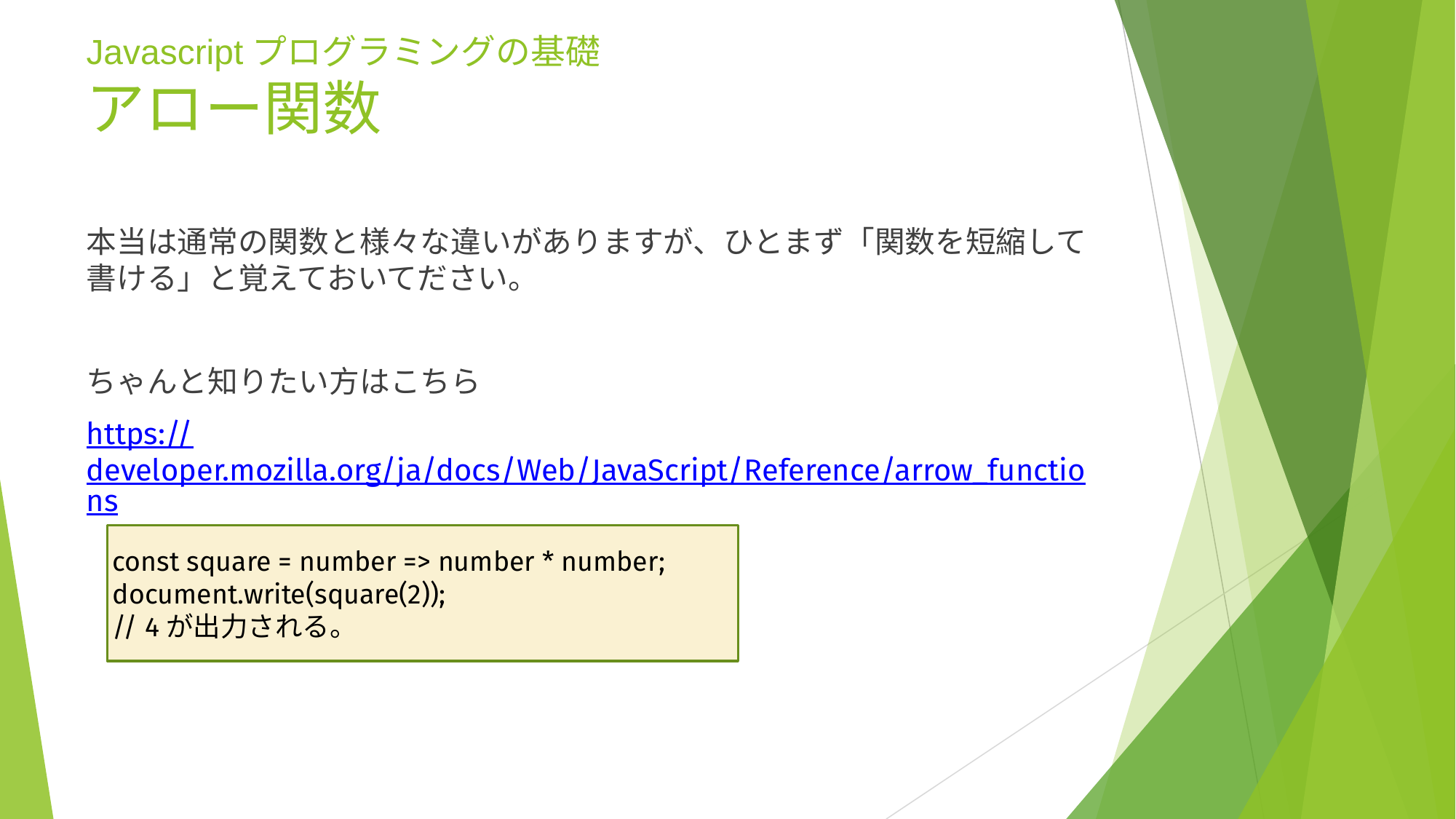

# Javascriptプログラミングの基礎 アロー関数

本当は通常の関数と様々な違いがありますが、ひとまず「関数を短縮して書ける」と覚えておいてださい。

ちゃんと知りたい方はこちら
https://developer.mozilla.org/ja/docs/Web/JavaScript/Reference/arrow_functions

const square = number => number * number;
document.write(square(2));
// 4が出力される。